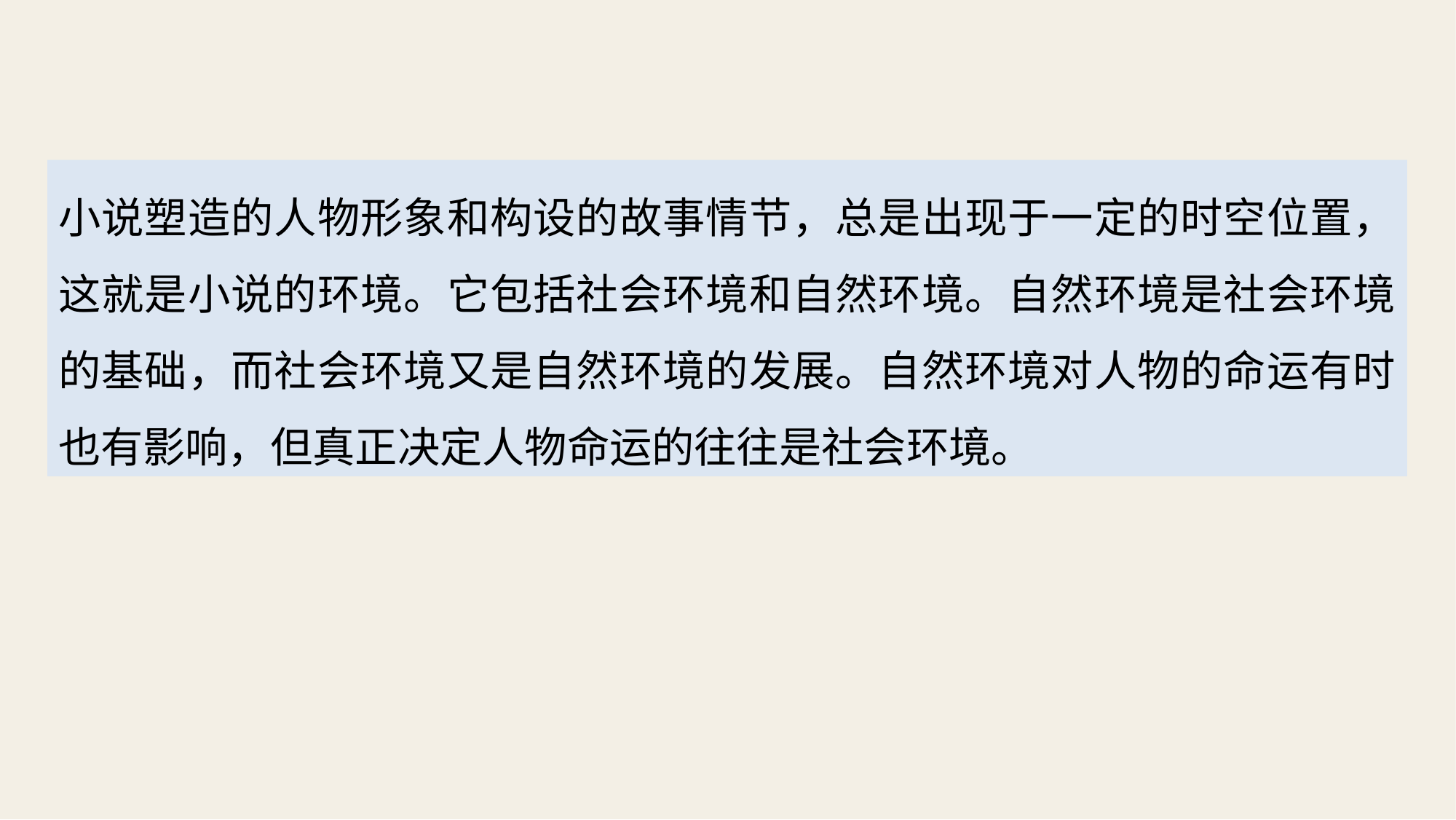

小说塑造的人物形象和构设的故事情节，总是出现于一定的时空位置，这就是小说的环境。它包括社会环境和自然环境。自然环境是社会环境的基础，而社会环境又是自然环境的发展。自然环境对人物的命运有时也有影响，但真正决定人物命运的往往是社会环境。